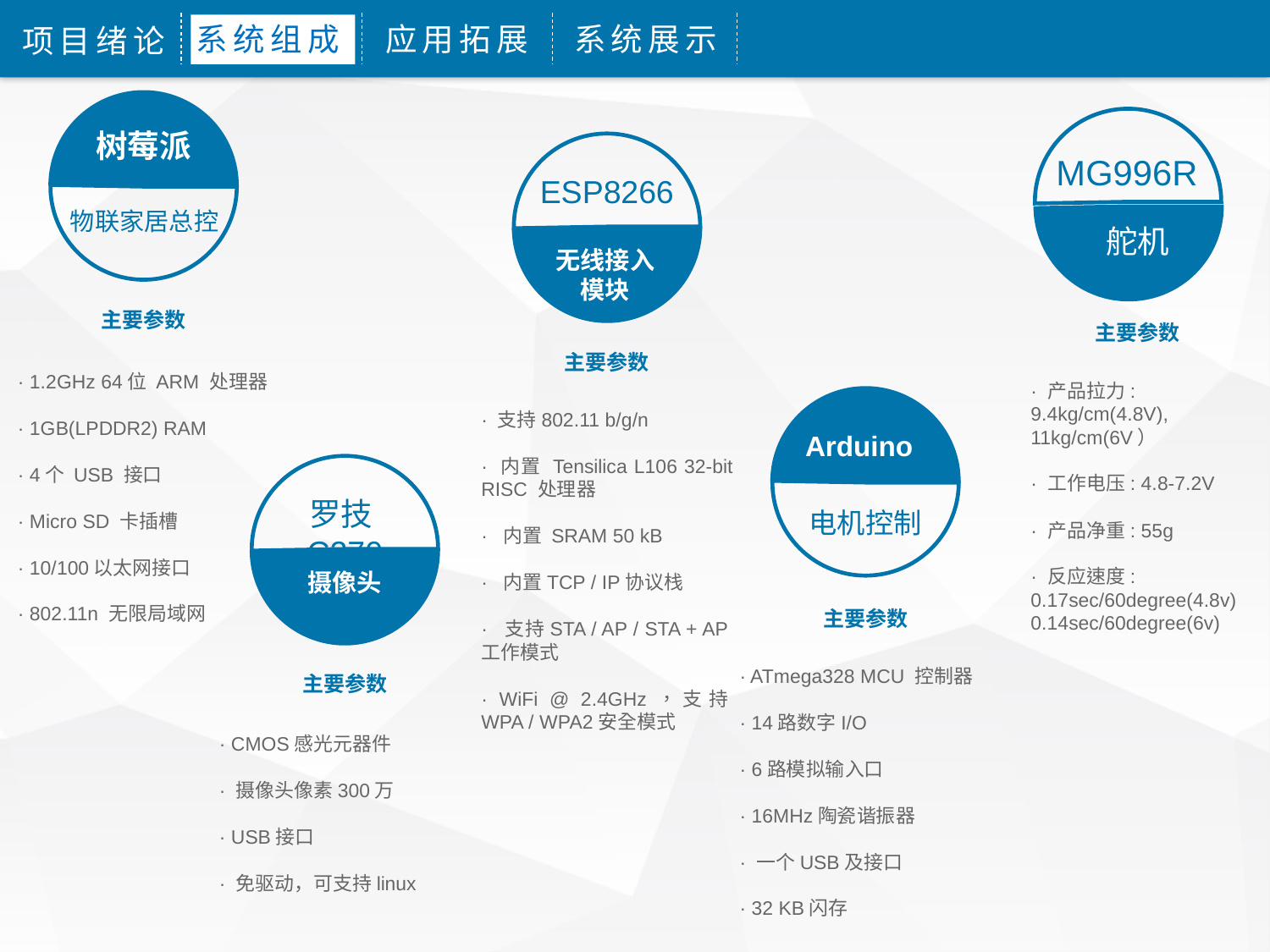

系统组成
应用拓展
系统展示
项目绪论

树莓派
主要参数
· 1.2GHz 64位 ARM 处理器

· 1GB(LPDDR2) RAM

· 4个 USB 接口

· Micro SD 卡插槽

· 10/100以太网接口

· 802.11n 无限局域网

物联家居总控

ESP8266
无线接入模块

MG996R
舵机
主要参数
· 产品拉力:
9.4kg/cm(4.8V), 11kg/cm(6V）

· 工作电压: 4.8-7.2V

· 产品净重: 55g

· 反应速度: 0.17sec/60degree(4.8v) 0.14sec/60degree(6v)
主要参数

Arduino

电机控制
主要参数
· ATmega328 MCU 控制器

· 14路数字I/O

· 6路模拟输入口

· 16MHz陶瓷谐振器

· 一个USB及接口

· 32 KB闪存
· 支持802.11 b/g/n

· 内置 Tensilica L106 32-bit RISC 处理器

·  内置 SRAM 50 kB

·  内置TCP / IP协议栈

·  支持STA / AP / STA + AP工作模式

· WiFi @ 2.4GHz，支持WPA / WPA2安全模式

罗技C270
摄像头
主要参数
· CMOS感光元器件

· 摄像头像素300万

· USB接口

· 免驱动，可支持linux